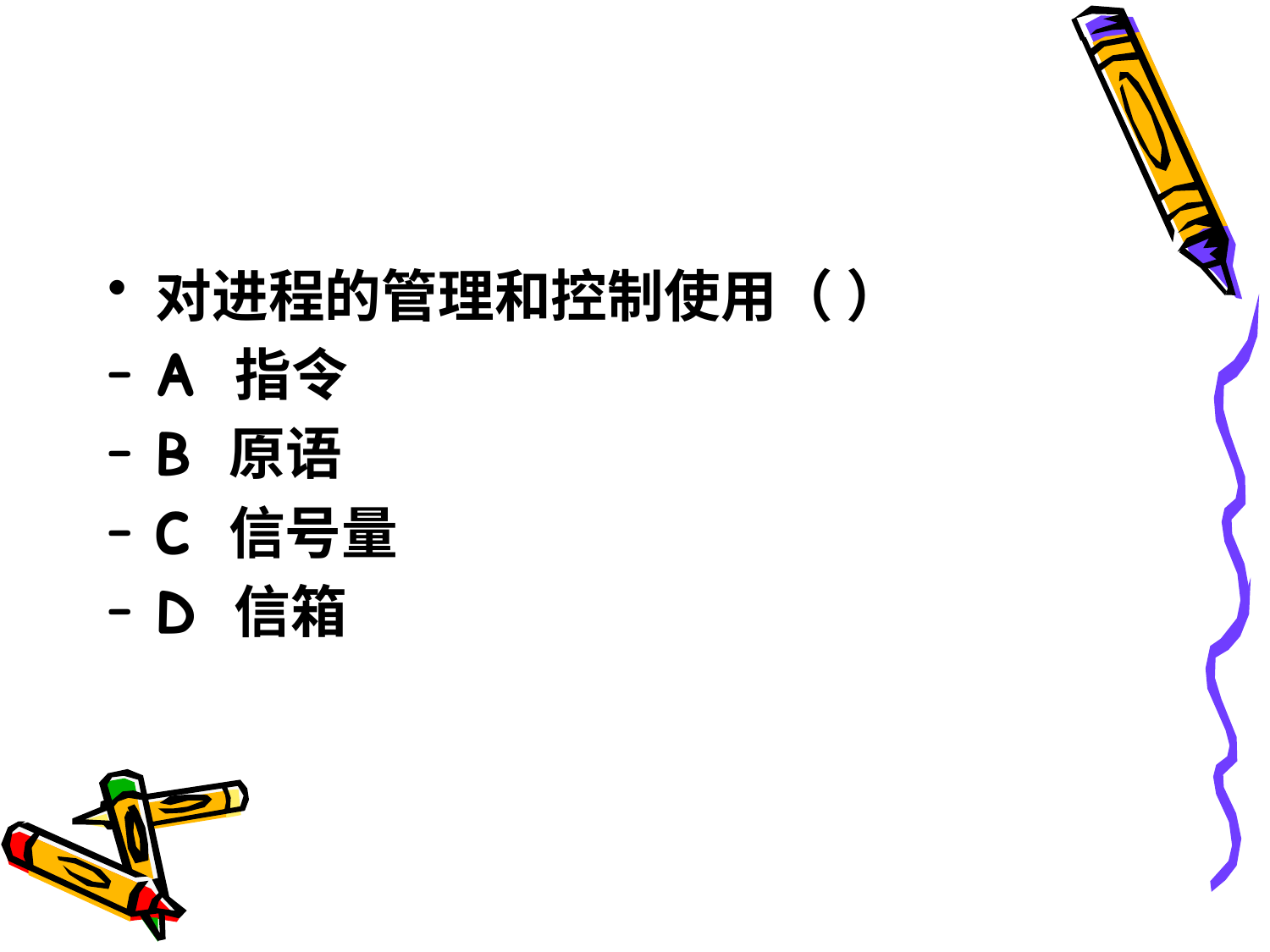

#
对进程的管理和控制使用（ ）
A 指令
B 原语
C 信号量
D 信箱